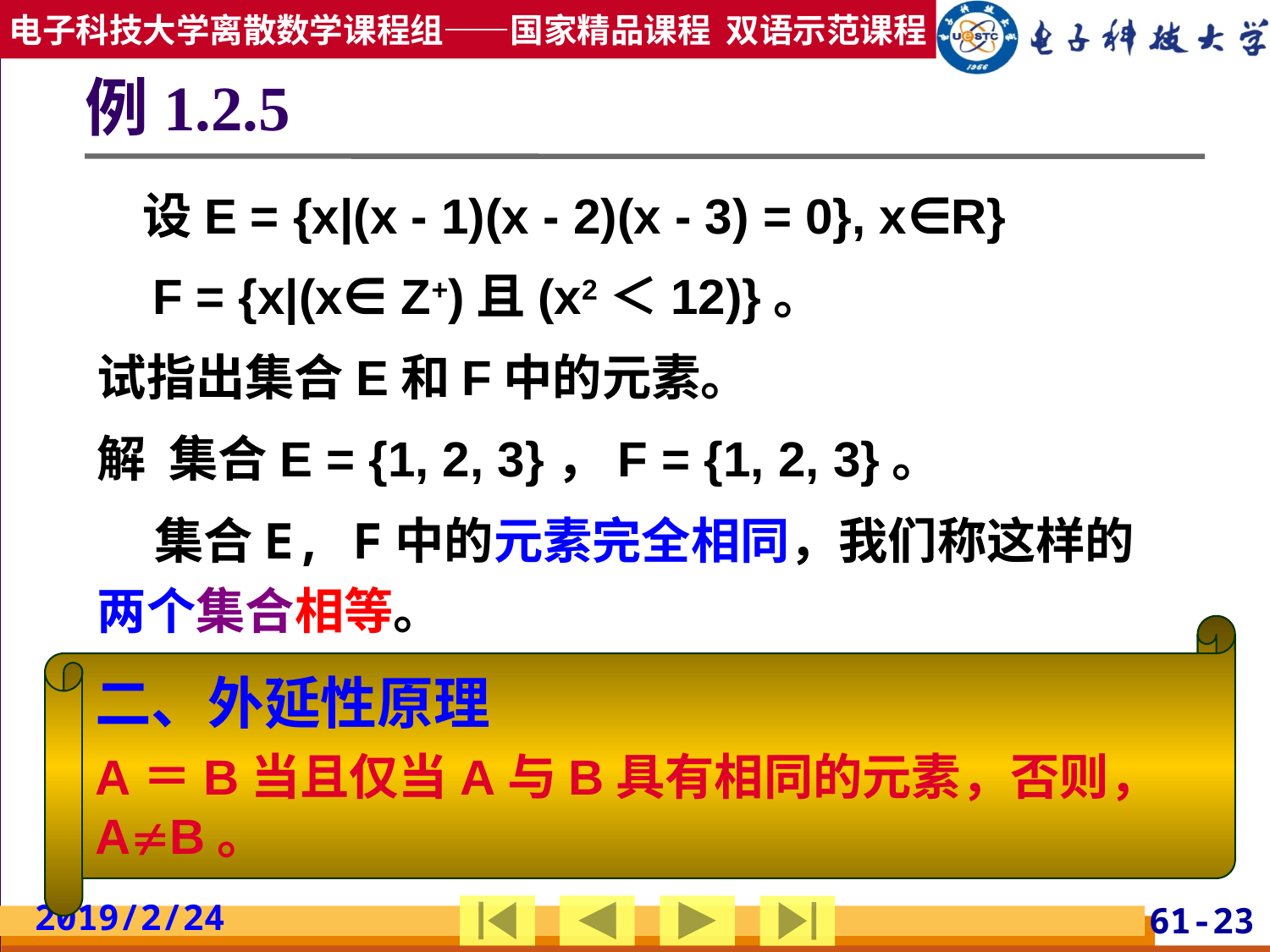

# 例1.2.5
   设E = {x|(x - 1)(x - 2)(x - 3) = 0}, x∈R}
    F = {x|(x∈ Z+)且(x2＜12)}。
试指出集合E和F中的元素。
解  集合E = {1, 2, 3}，F = {1, 2, 3}。
    集合E, F中的元素完全相同，我们称这样的两个集合相等。
二、外延性原理
A＝B当且仅当A与B具有相同的元素，否则，A≠B。
2019/2/24